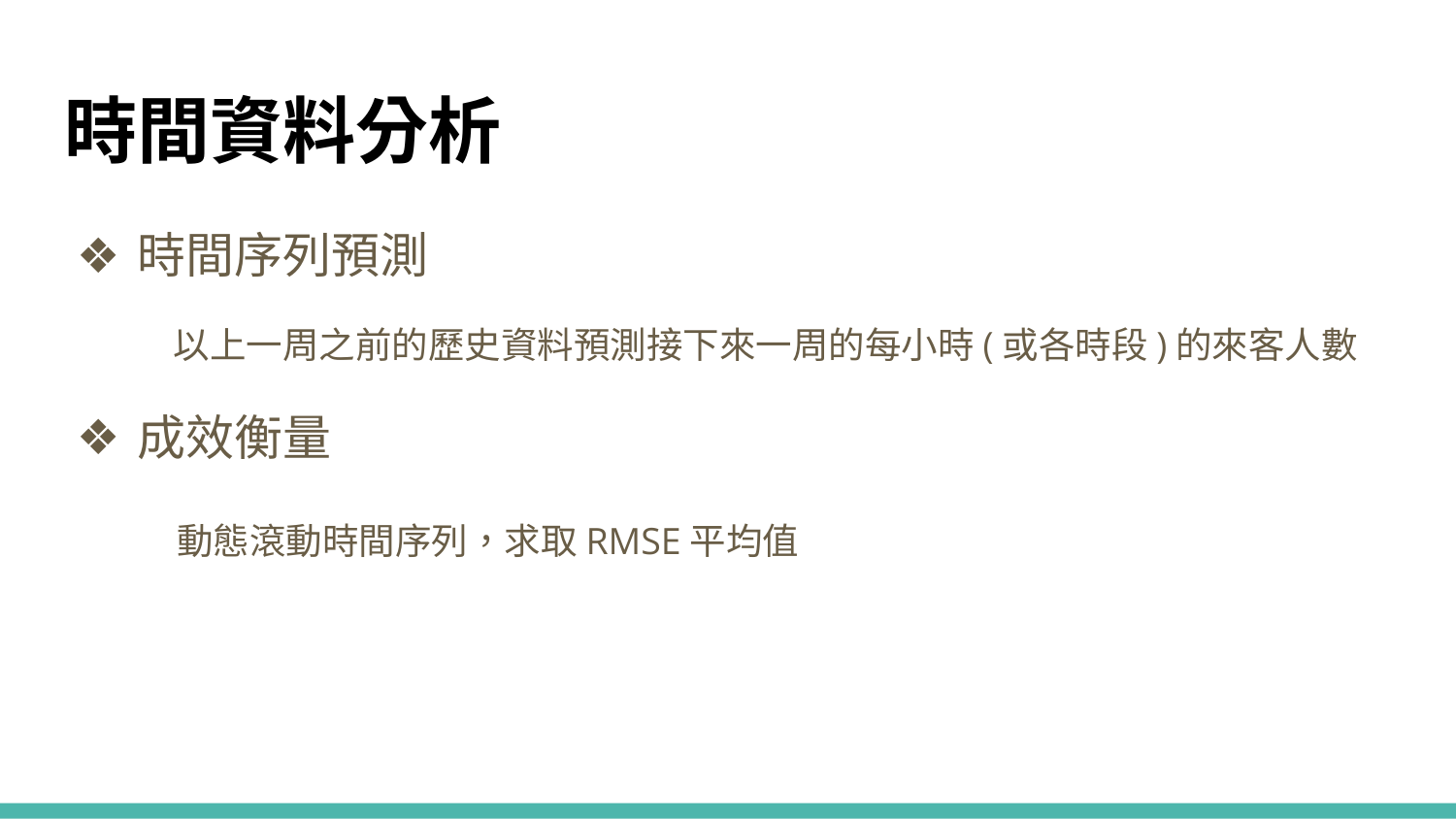

# 時間資料分析
時間序列預測
以上一周之前的歷史資料預測接下來一周的每小時(或各時段)的來客人數
成效衡量
        動態滾動時間序列，求取RMSE平均值